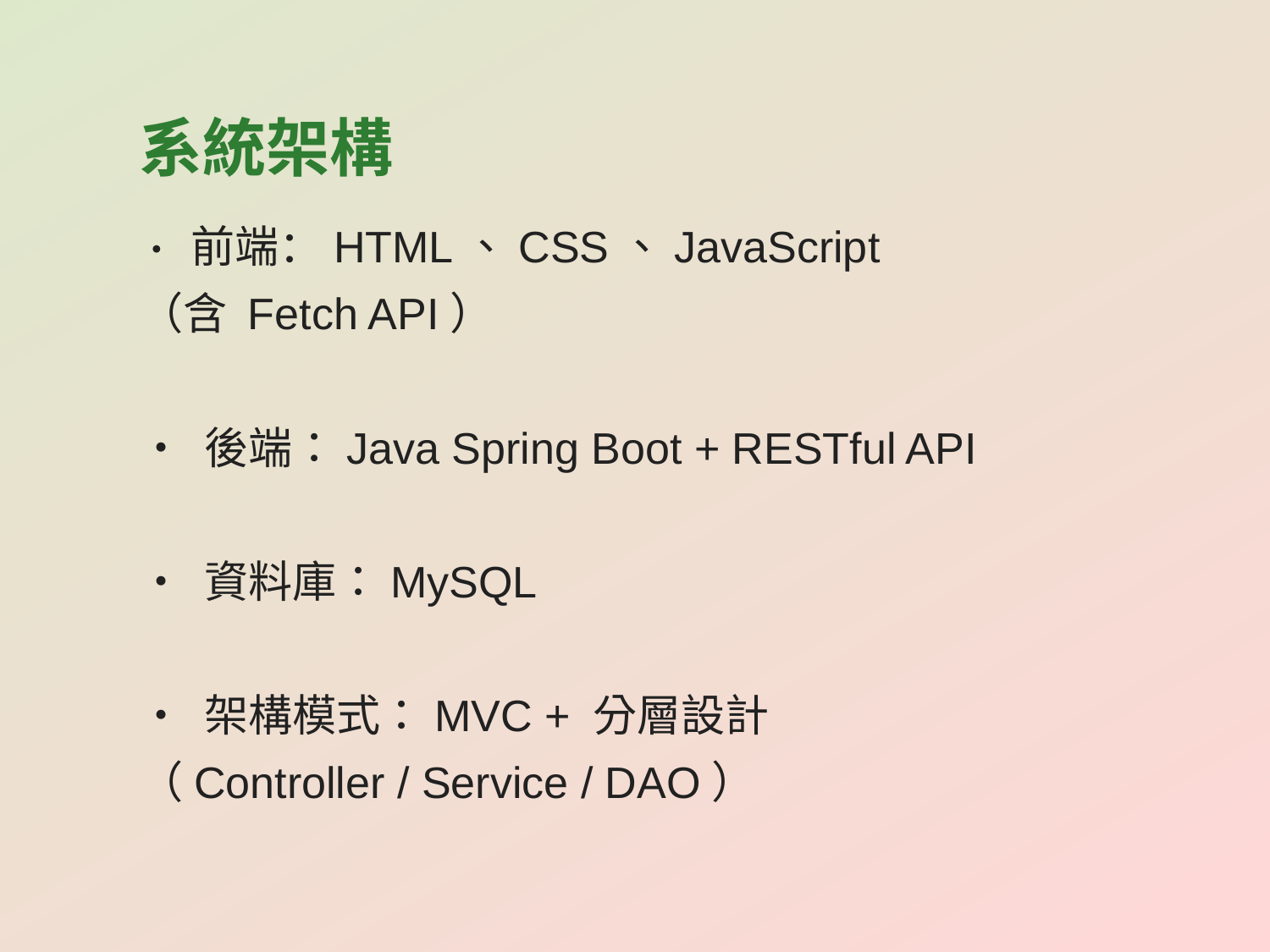

系統架構

• 前端：HTML、CSS、JavaScript
（含 Fetch API）

• 後端：Java Spring Boot + RESTful API

• 資料庫：MySQL

• 架構模式：MVC + 分層設計
（Controller / Service / DAO）